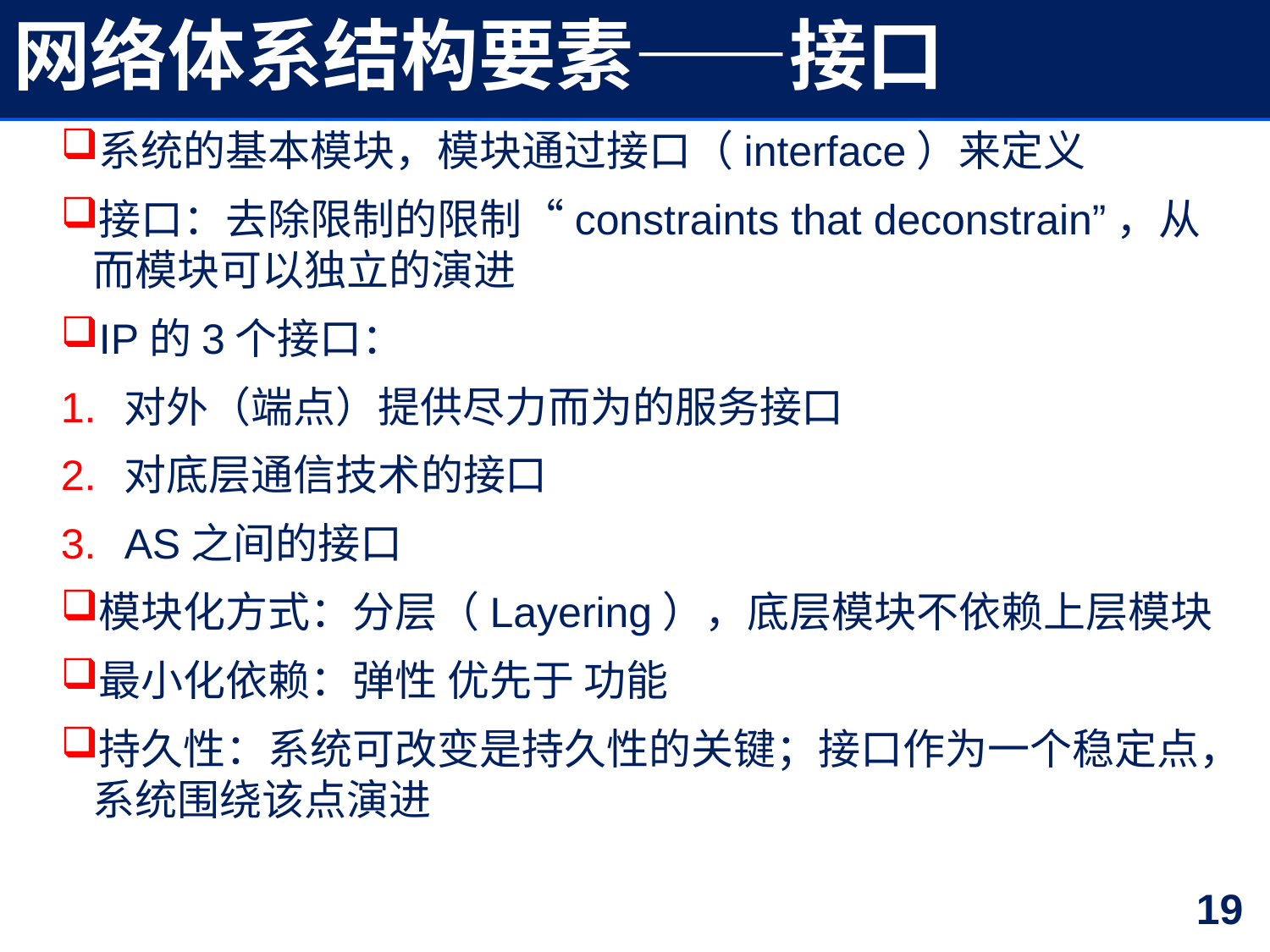

# 网络体系结构要素——接口
系统的基本模块，模块通过接口（interface）来定义
接口：去除限制的限制“constraints that deconstrain”，从而模块可以独立的演进
IP的3个接口：
对外（端点）提供尽力而为的服务接口
对底层通信技术的接口
AS之间的接口
模块化方式：分层（Layering），底层模块不依赖上层模块
最小化依赖：弹性 优先于 功能
持久性：系统可改变是持久性的关键；接口作为一个稳定点，系统围绕该点演进

19